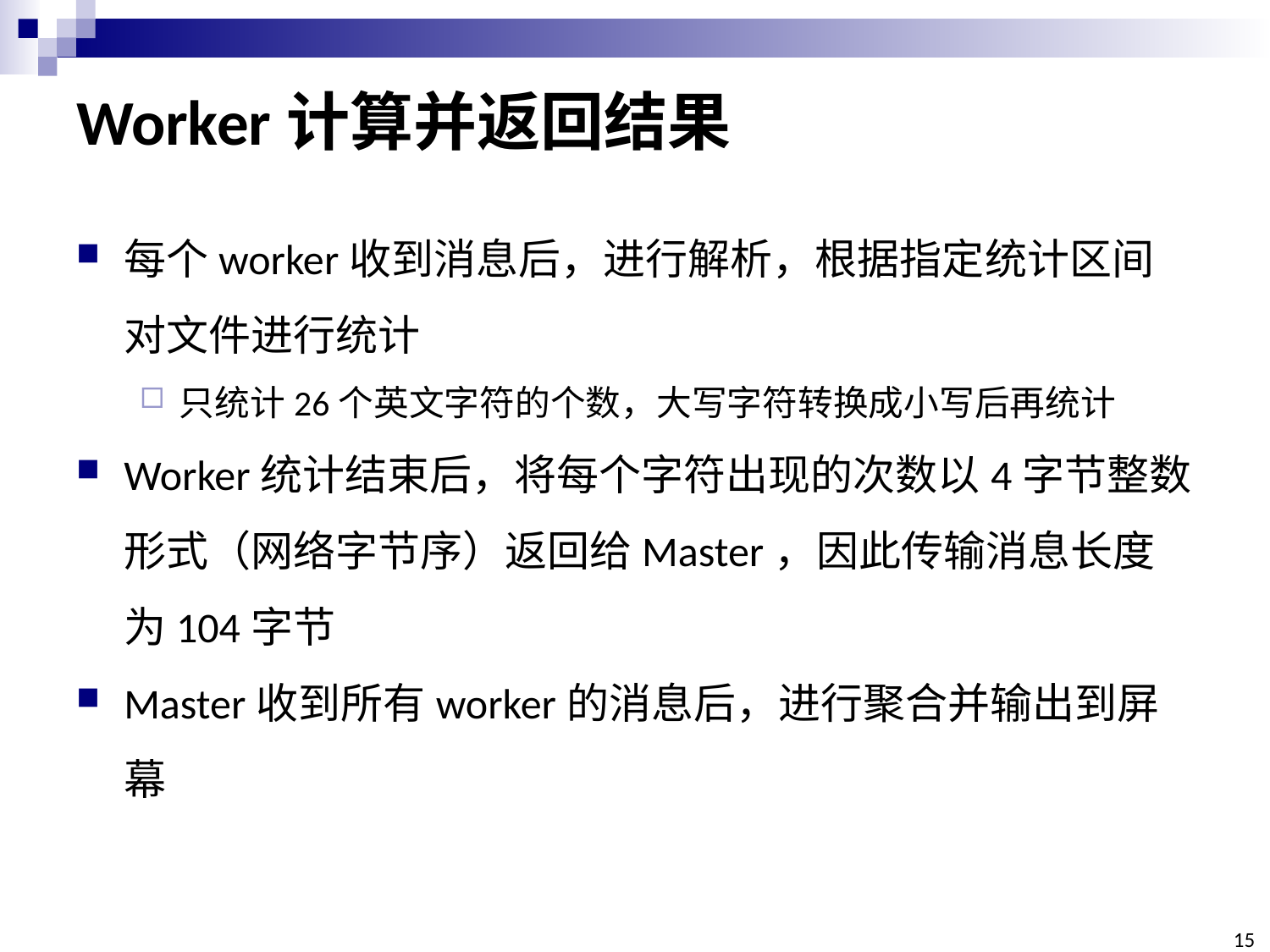

# Worker计算并返回结果
每个worker收到消息后，进行解析，根据指定统计区间对文件进行统计
只统计26个英文字符的个数，大写字符转换成小写后再统计
Worker统计结束后，将每个字符出现的次数以4字节整数形式（网络字节序）返回给Master，因此传输消息长度为104字节
Master收到所有worker的消息后，进行聚合并输出到屏幕
15